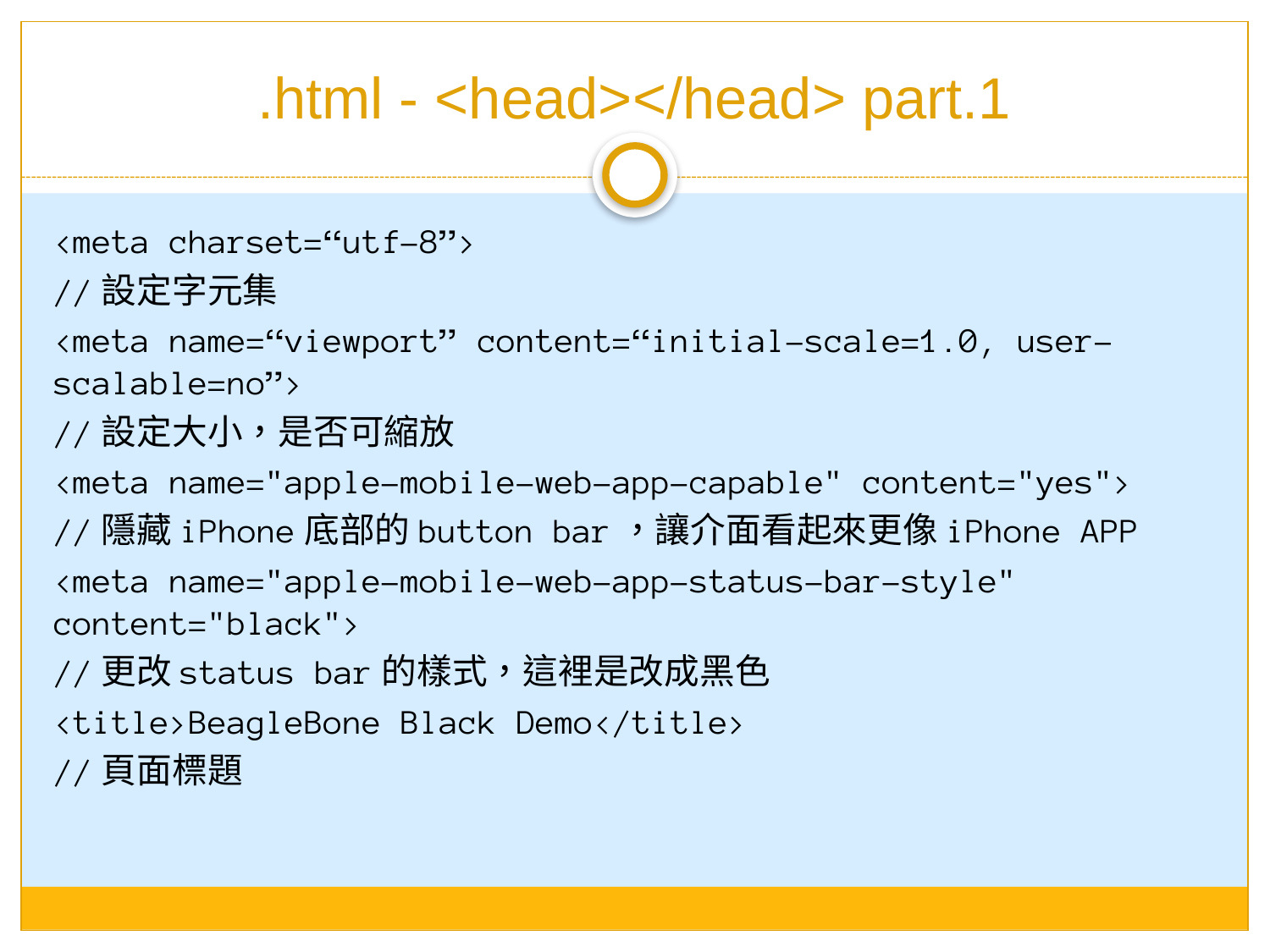

# .html - <head></head> part.1
<meta charset=“utf-8”>
//設定字元集
<meta name=“viewport” content=“initial-scale=1.0, user-scalable=no”>
//設定大小，是否可縮放
<meta name="apple-mobile-web-app-capable" content="yes">
//隱藏iPhone底部的button bar，讓介面看起來更像iPhone APP
<meta name="apple-mobile-web-app-status-bar-style" content="black">
//更改status bar的樣式，這裡是改成黑色
<title>BeagleBone Black Demo</title>
//頁面標題